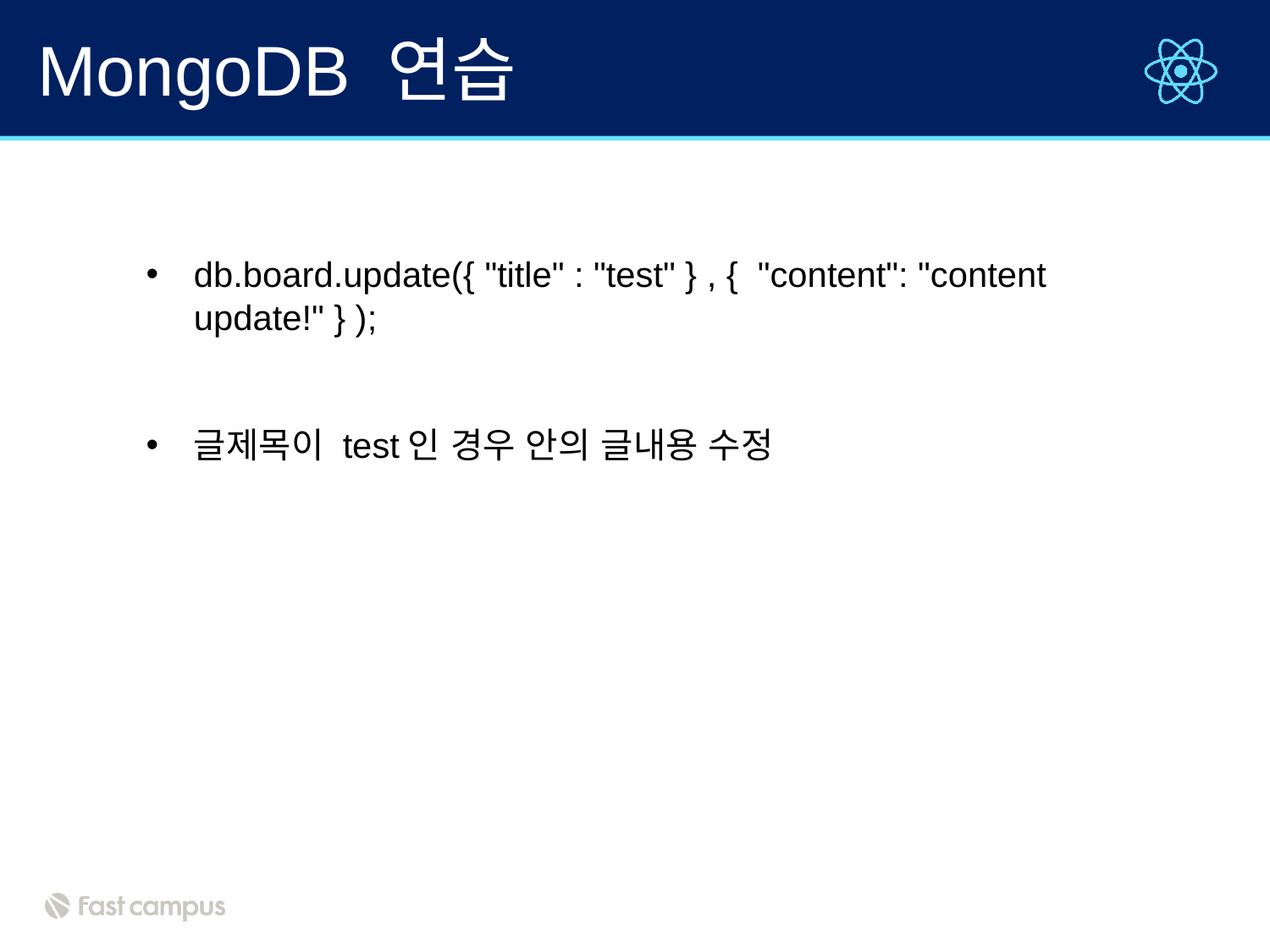

# MongoDB 연습
db.board.update({ "title" : "test" } , {  "content": "content update!" } );

글제목이 test인 경우 안의 글내용 수정